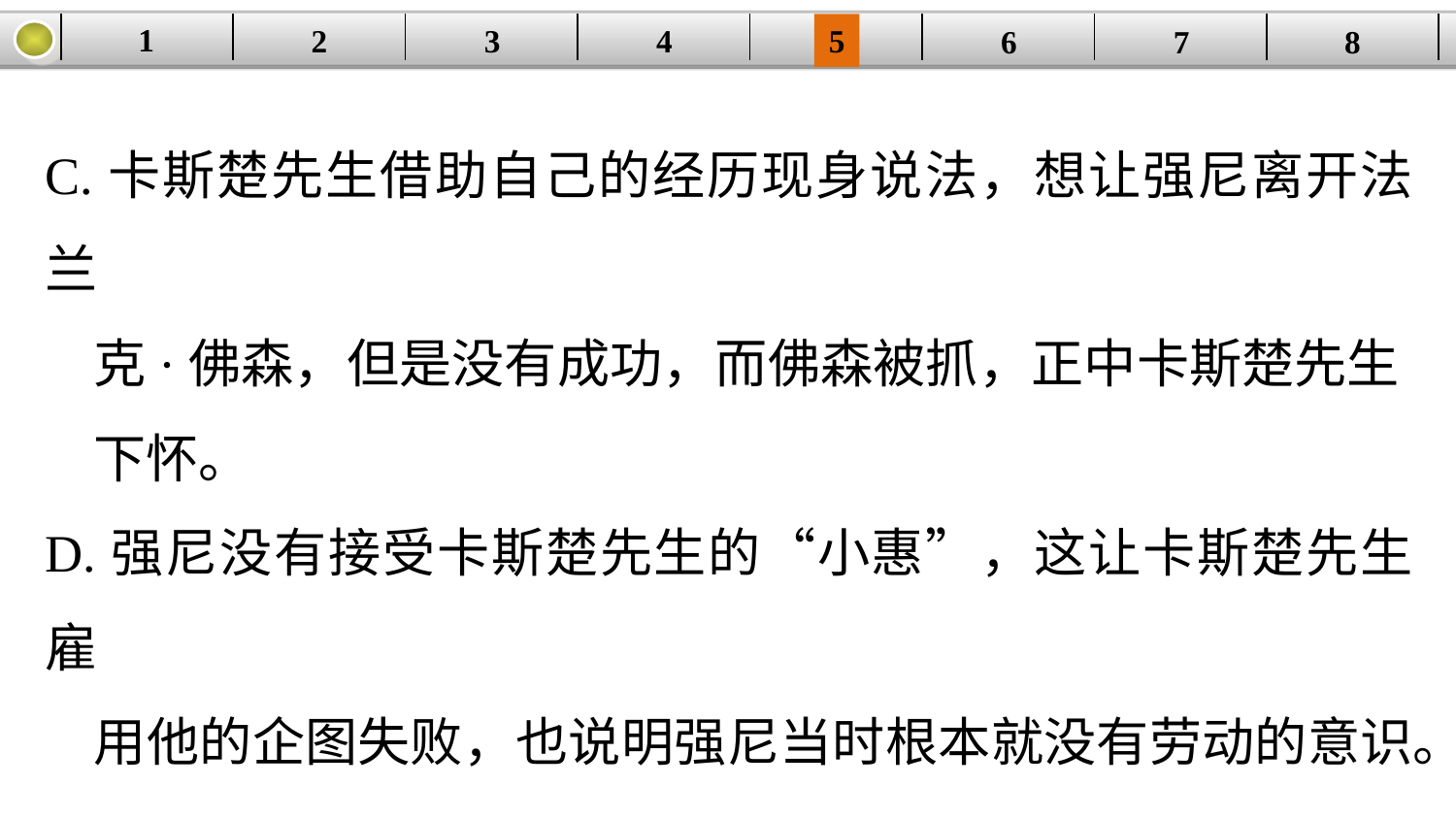

1
2
3
4
|  |  |  |  |  |  |  |  |
| --- | --- | --- | --- | --- | --- | --- | --- |
5
6
7
8

C.卡斯楚先生借助自己的经历现身说法，想让强尼离开法兰
   克·佛森，但是没有成功，而佛森被抓，正中卡斯楚先生
   下怀。
D.强尼没有接受卡斯楚先生的“小惠”，这让卡斯楚先生雇
   用他的企图失败，也说明强尼当时根本就没有劳动的意识。